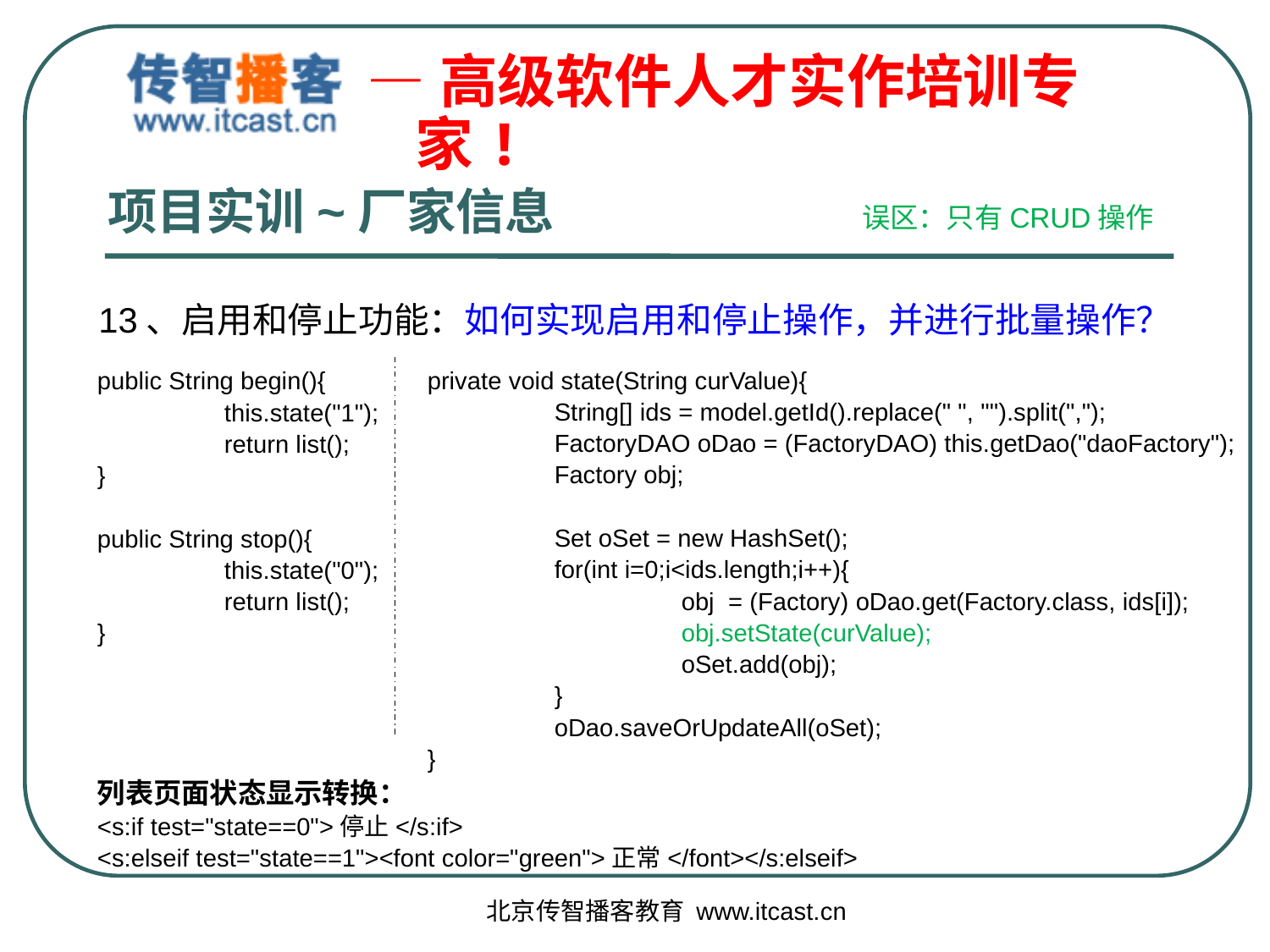

# 项目实训~厂家信息
误区：只有CRUD操作
13、启用和停止功能：如何实现启用和停止操作，并进行批量操作？
private void state(String curValue){
	String[] ids = model.getId().replace(" ", "").split(",");
	FactoryDAO oDao = (FactoryDAO) this.getDao("daoFactory");
	Factory obj;

	Set oSet = new HashSet();
	for(int i=0;i<ids.length;i++){
		obj  = (Factory) oDao.get(Factory.class, ids[i]);
		obj.setState(curValue);
		oSet.add(obj);
	}
	oDao.saveOrUpdateAll(oSet);
}
public String begin(){
	this.state("1");
	return list();
}

public String stop(){
	this.state("0");
	return list();
}
列表页面状态显示转换：
<s:if test="state==0">停止</s:if>
<s:elseif test="state==1"><font color="green">正常</font></s:elseif>
北京传智播客教育 www.itcast.cn